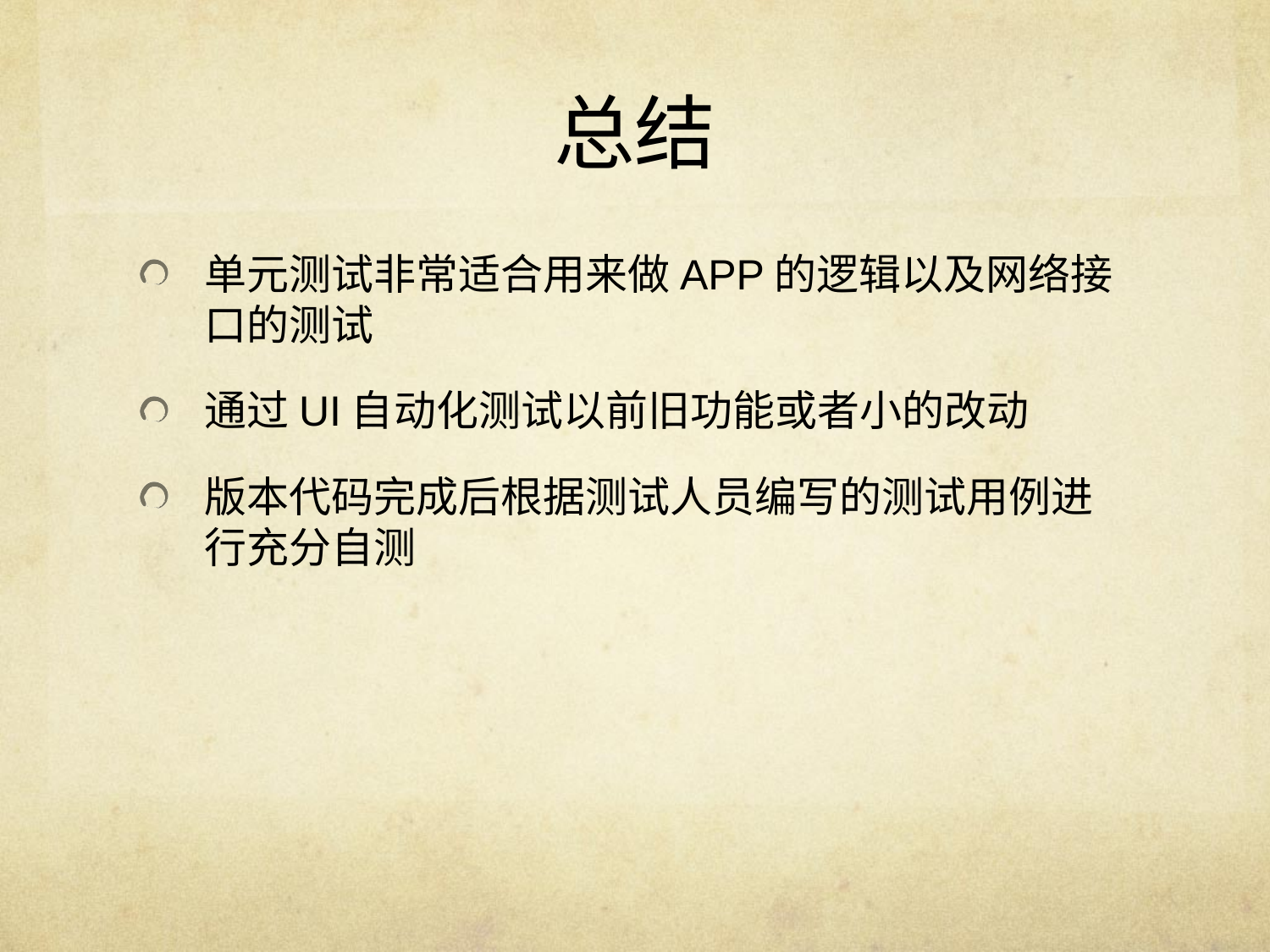

# 总结
单元测试非常适合用来做APP的逻辑以及网络接口的测试
通过UI自动化测试以前旧功能或者小的改动
版本代码完成后根据测试人员编写的测试用例进行充分自测